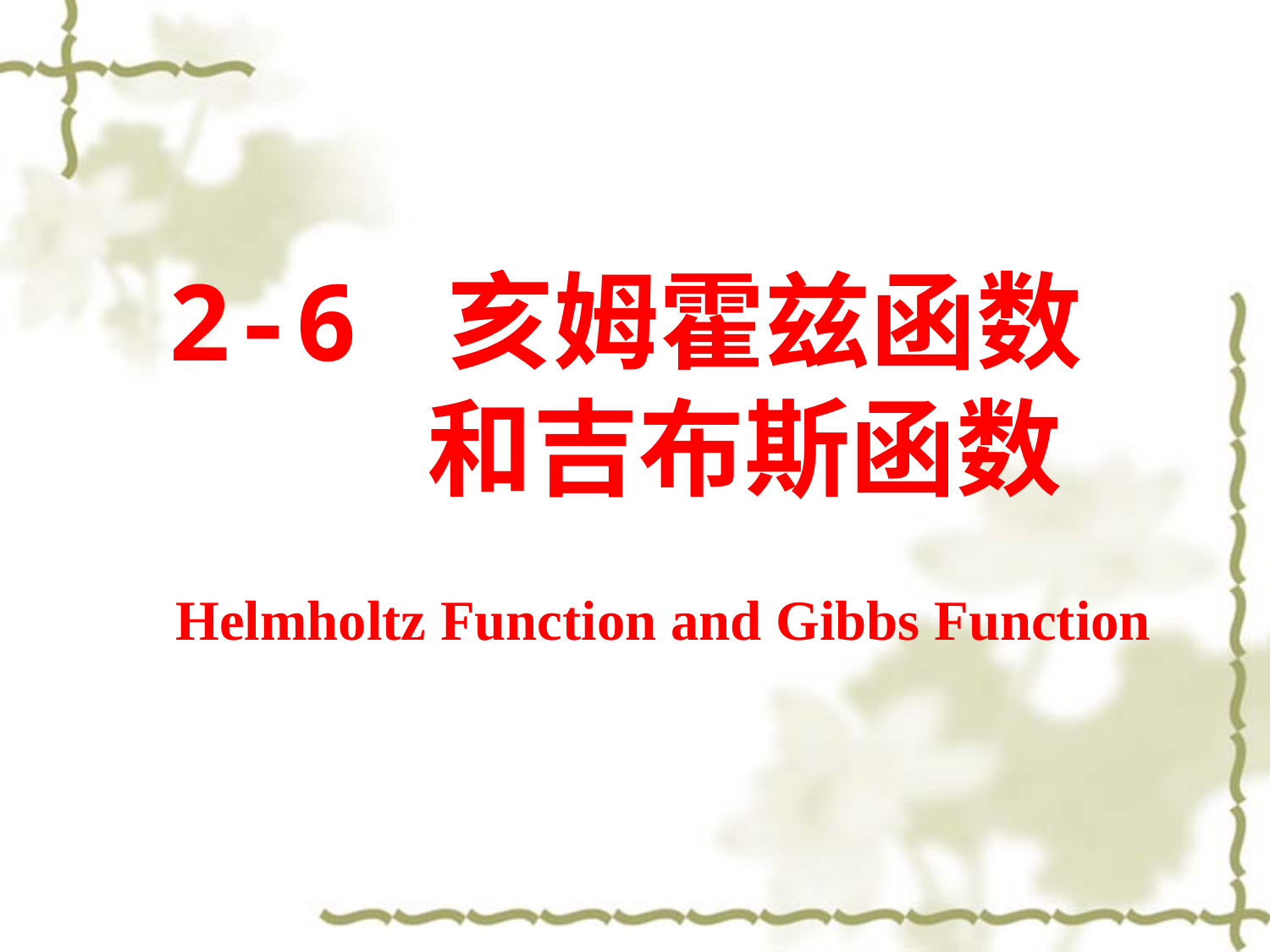

2-6 亥姆霍兹函数
和吉布斯函数
Helmholtz Function and Gibbs Function